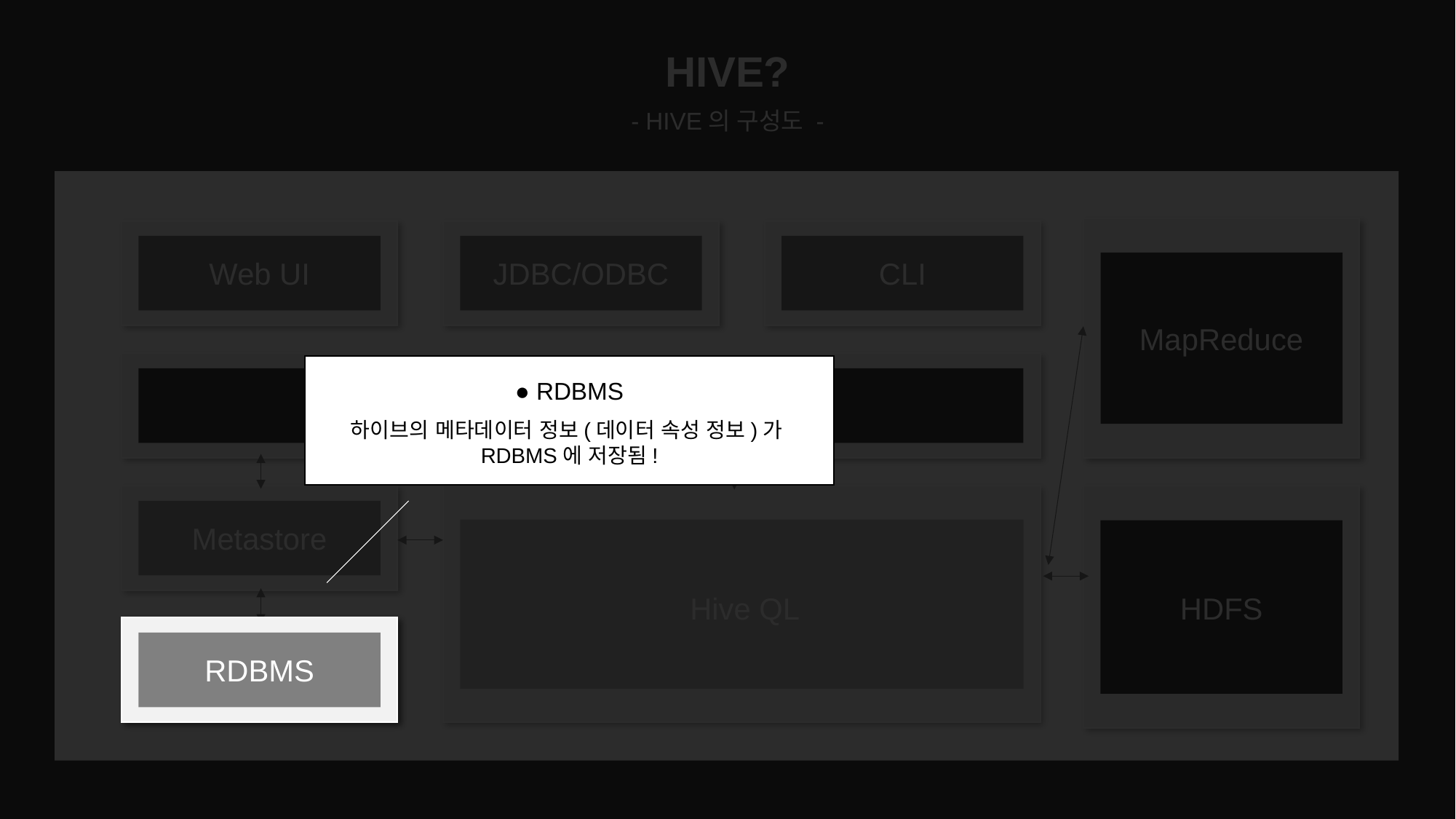

HIVE?
- HIVE의 구성도 -

MapReduce

Web UI

JDBC/ODBC

CLI

Browsing, Queries, DDL

● RDBMS
하이브의 메타데이터 정보(데이터 속성 정보)가
RDBMS에 저장됨!

Hive QL

HDFS

Metastore

RDBMS

RDBMS